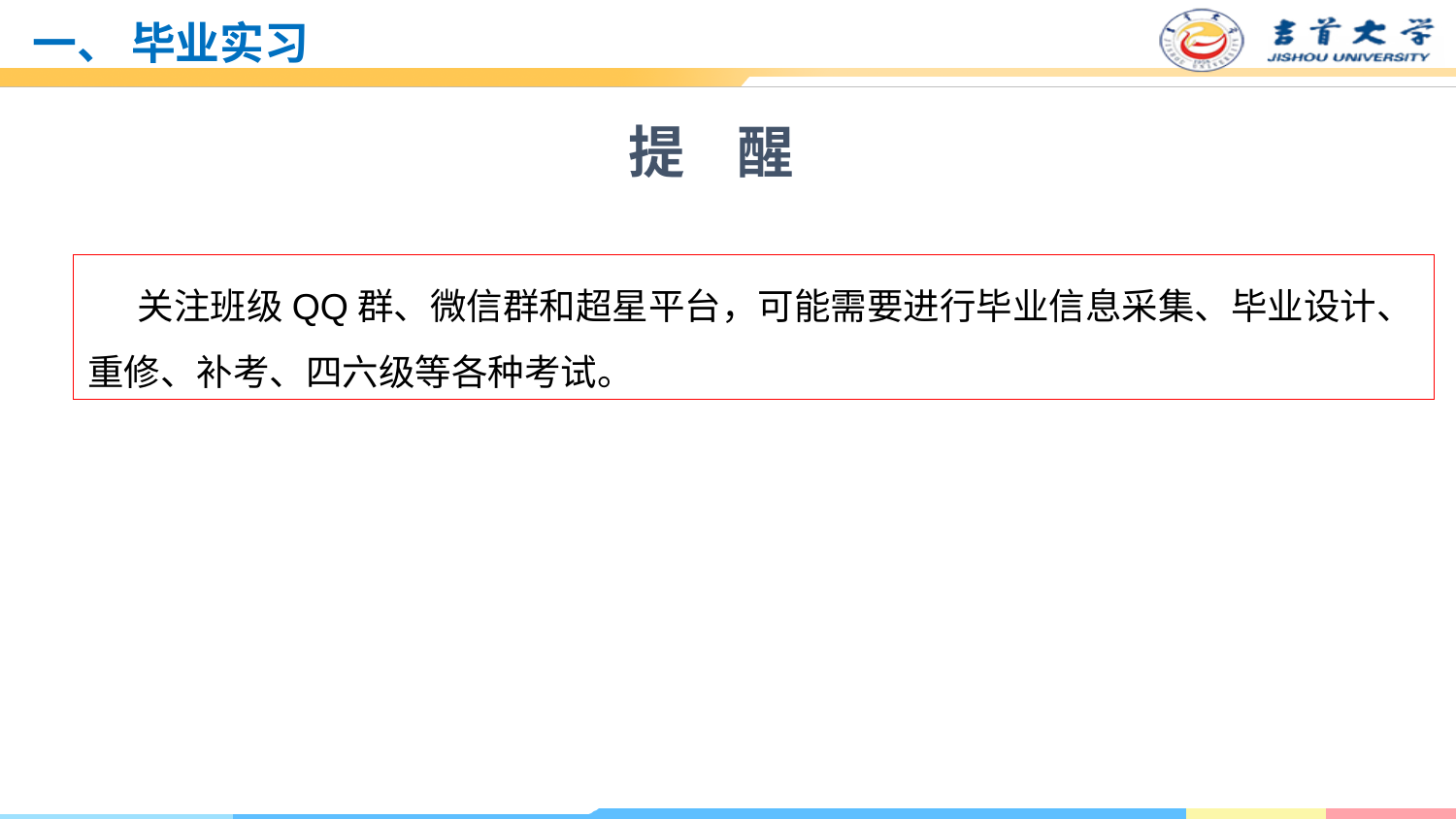

# 一、 毕业实习
提    醒
     关注班级QQ群、微信群和超星平台，可能需要进行毕业信息采集、毕业设计、重修、补考、四六级等各种考试。